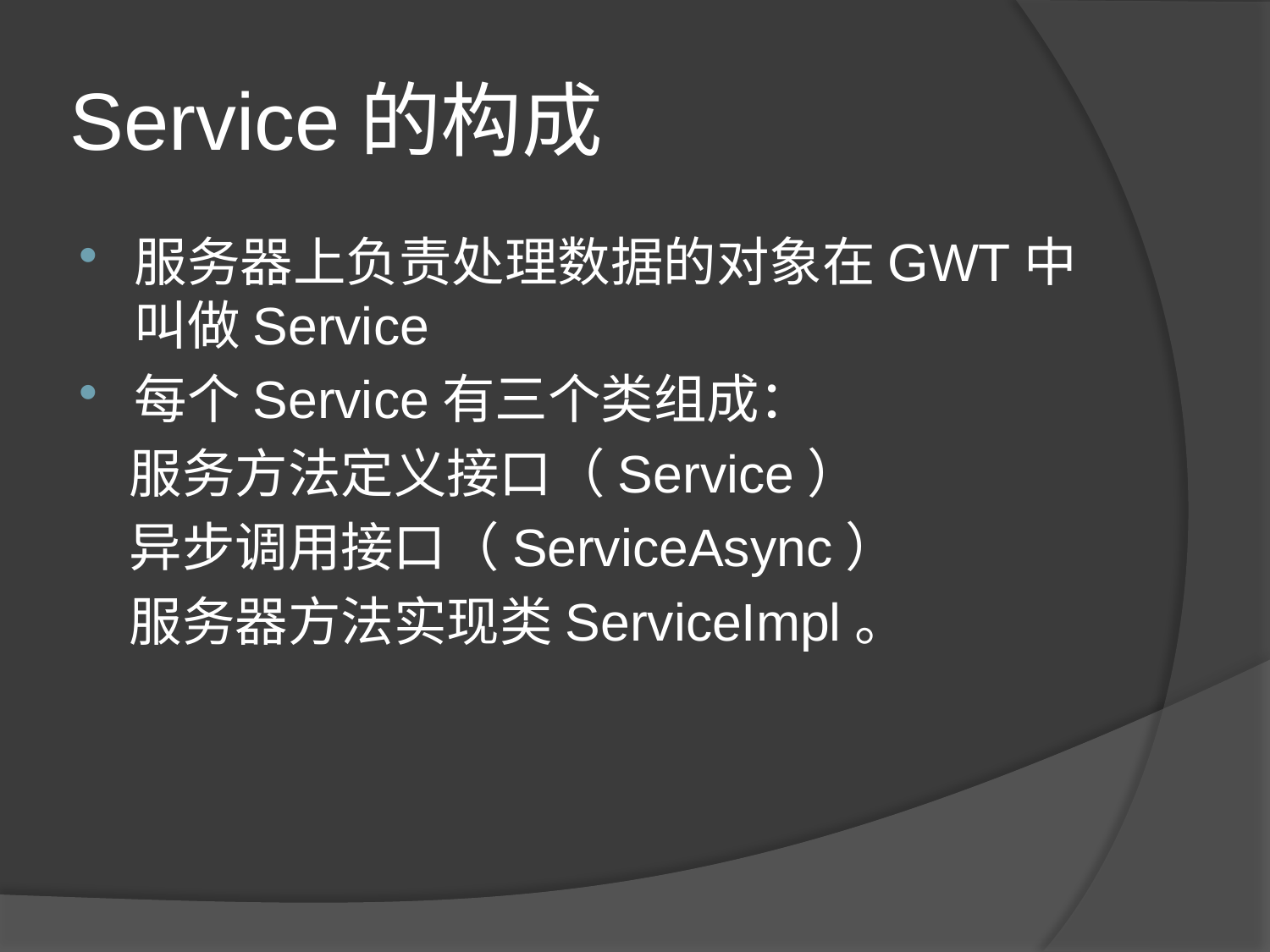

# Service的构成
服务器上负责处理数据的对象在GWT中叫做Service
每个Service有三个类组成：
   服务方法定义接口（Service）
   异步调用接口（ServiceAsync）
   服务器方法实现类ServiceImpl。